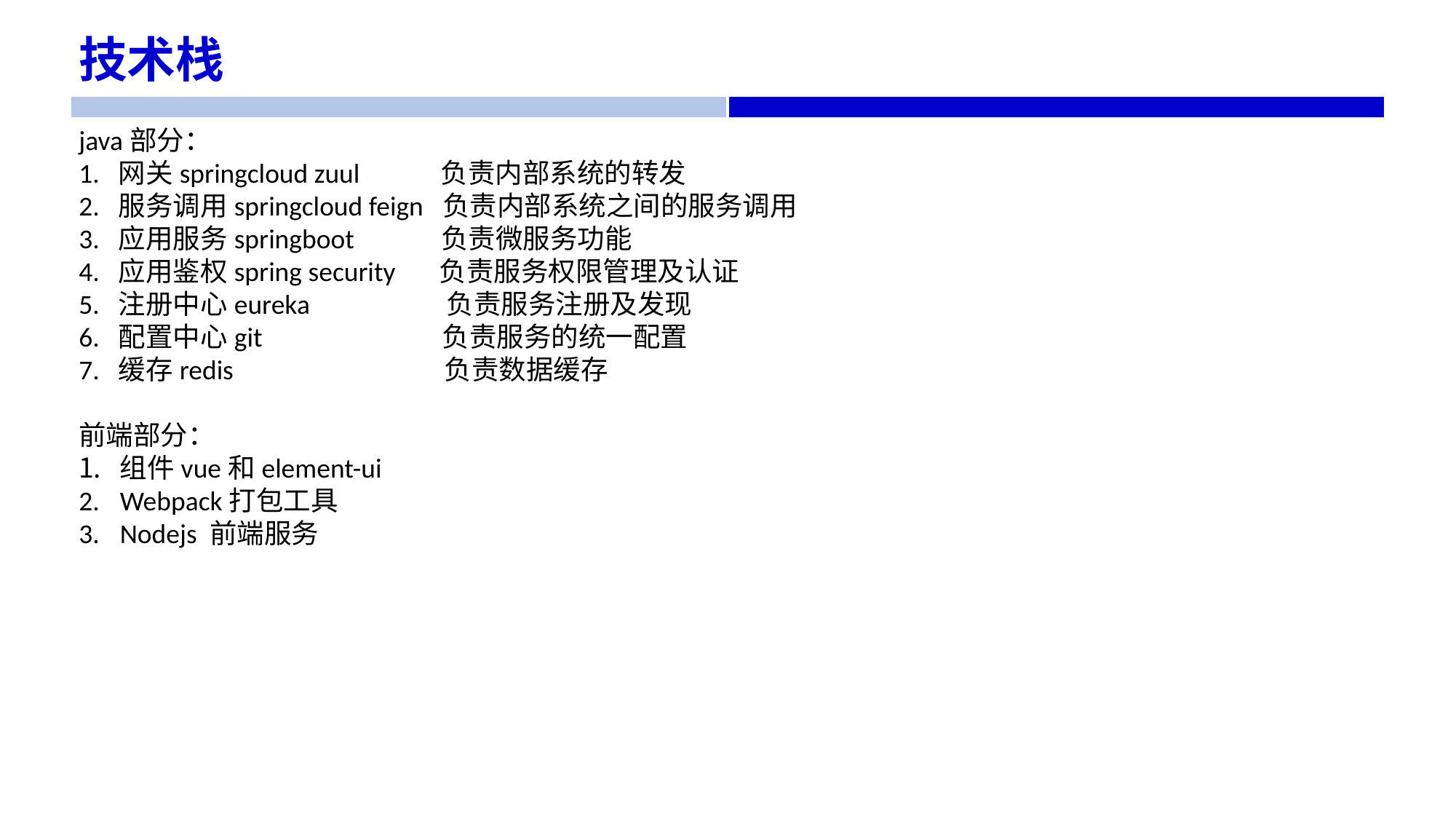

技术栈

java部分：
1.  网关springcloud zuul            负责内部系统的转发
2.  服务调用springcloud feign  负责内部系统之间的服务调用
3.  应用服务springboot             负责微服务功能
4.  应用鉴权spring security      负责服务权限管理及认证
5.  注册中心eureka                     负责服务注册及发现
6.  配置中心git                            负责服务的统一配置
7.  缓存redis                                 负责数据缓存
前端部分：
组件vue和element-ui
Webpack打包工具
Nodejs 前端服务